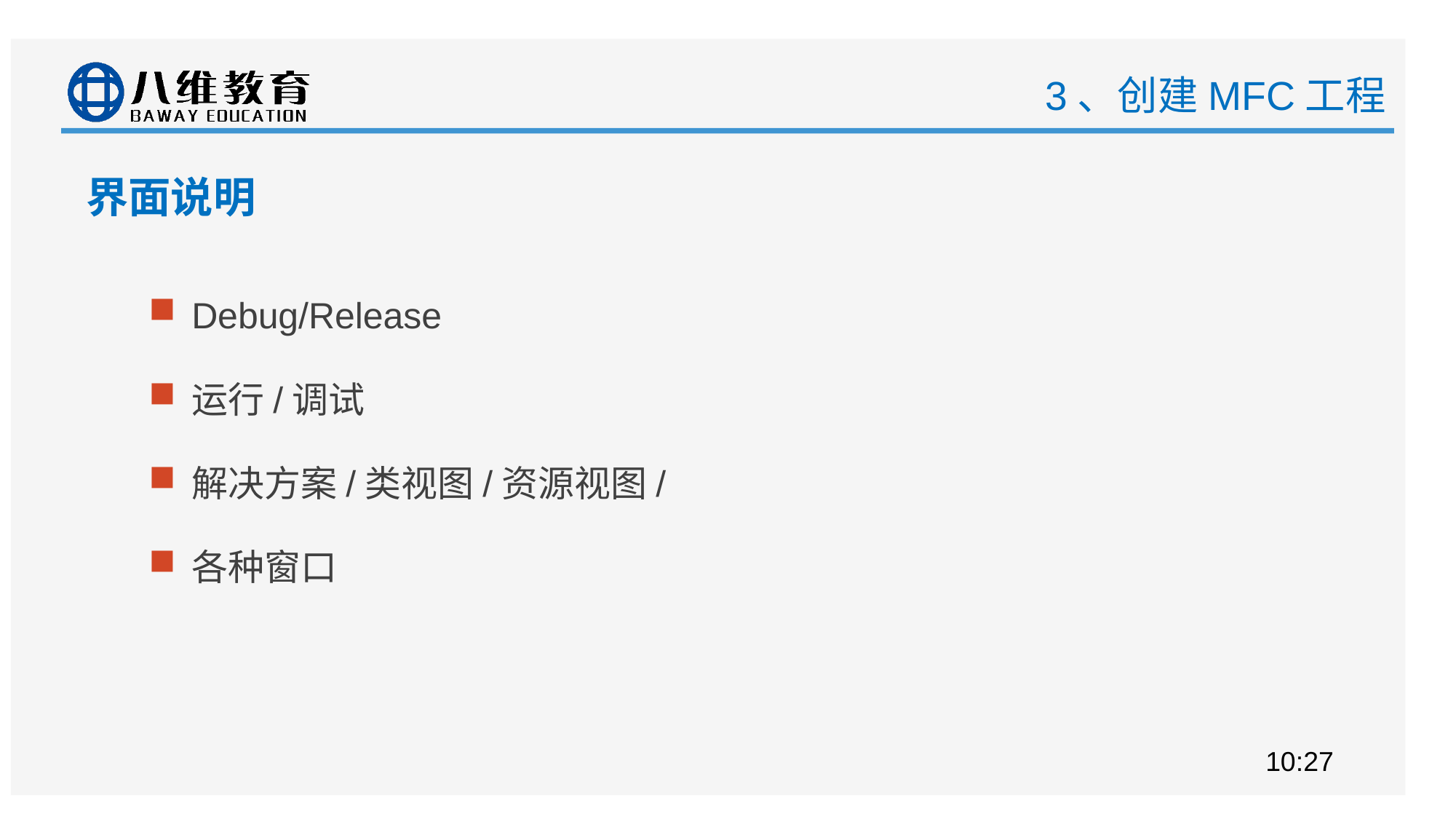

# 3、创建MFC工程
界面说明

Debug/Release
运行/调试
解决方案/类视图/资源视图/
各种窗口